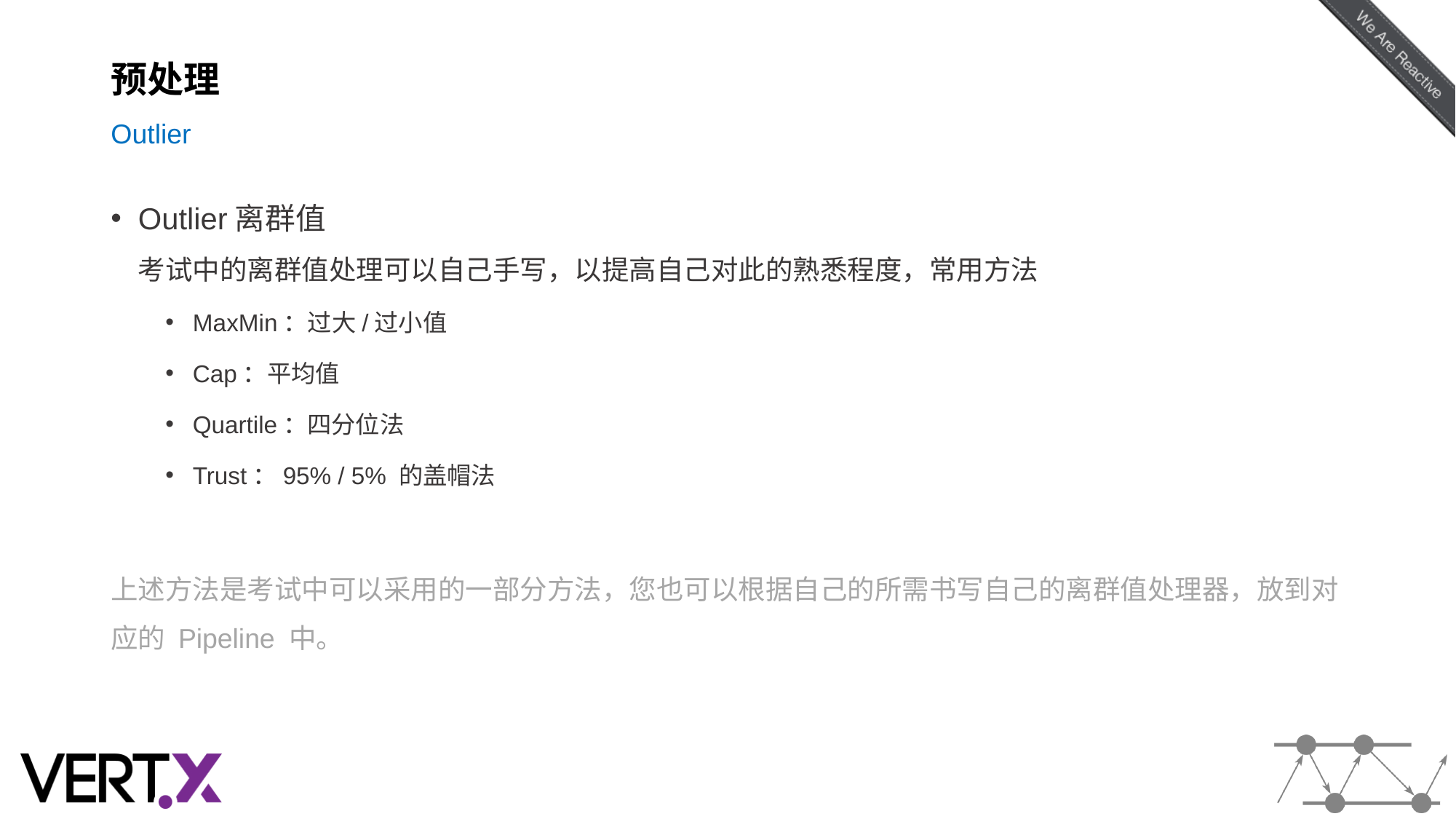

# 预处理 Outlier
Outlier离群值
考试中的离群值处理可以自己手写，以提高自己对此的熟悉程度，常用方法
MaxMin：过大/过小值
Cap：平均值
Quartile：四分位法
Trust：95% / 5% 的盖帽法

上述方法是考试中可以采用的一部分方法，您也可以根据自己的所需书写自己的离群值处理器，放到对应的 Pipeline 中。